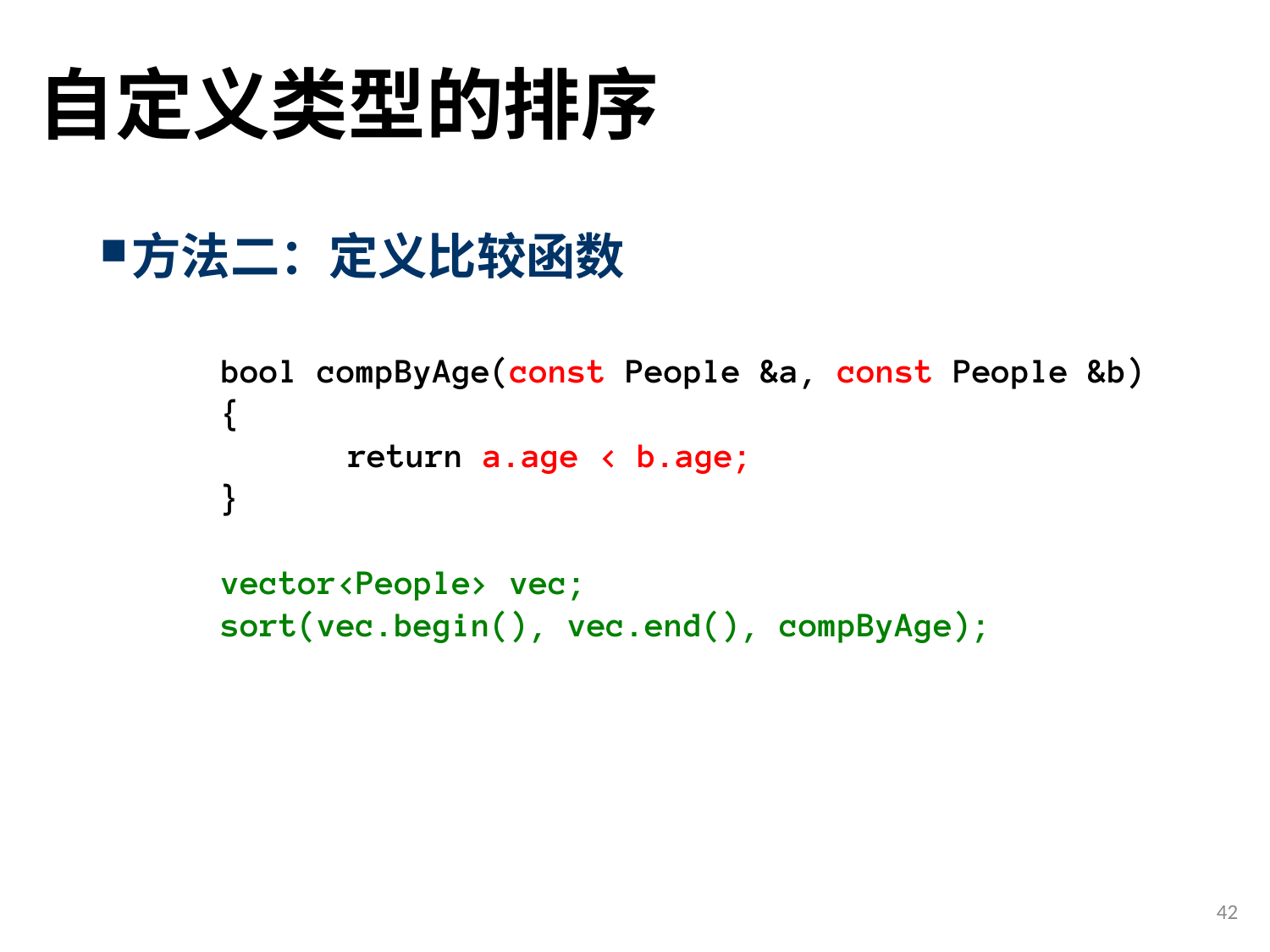

# 自定义类型的排序
方法二：定义比较函数

bool compByAge(const People &a, const People &b)
{
	return a.age < b.age;
}

vector<People> vec;
sort(vec.begin(), vec.end(), compByAge);
42